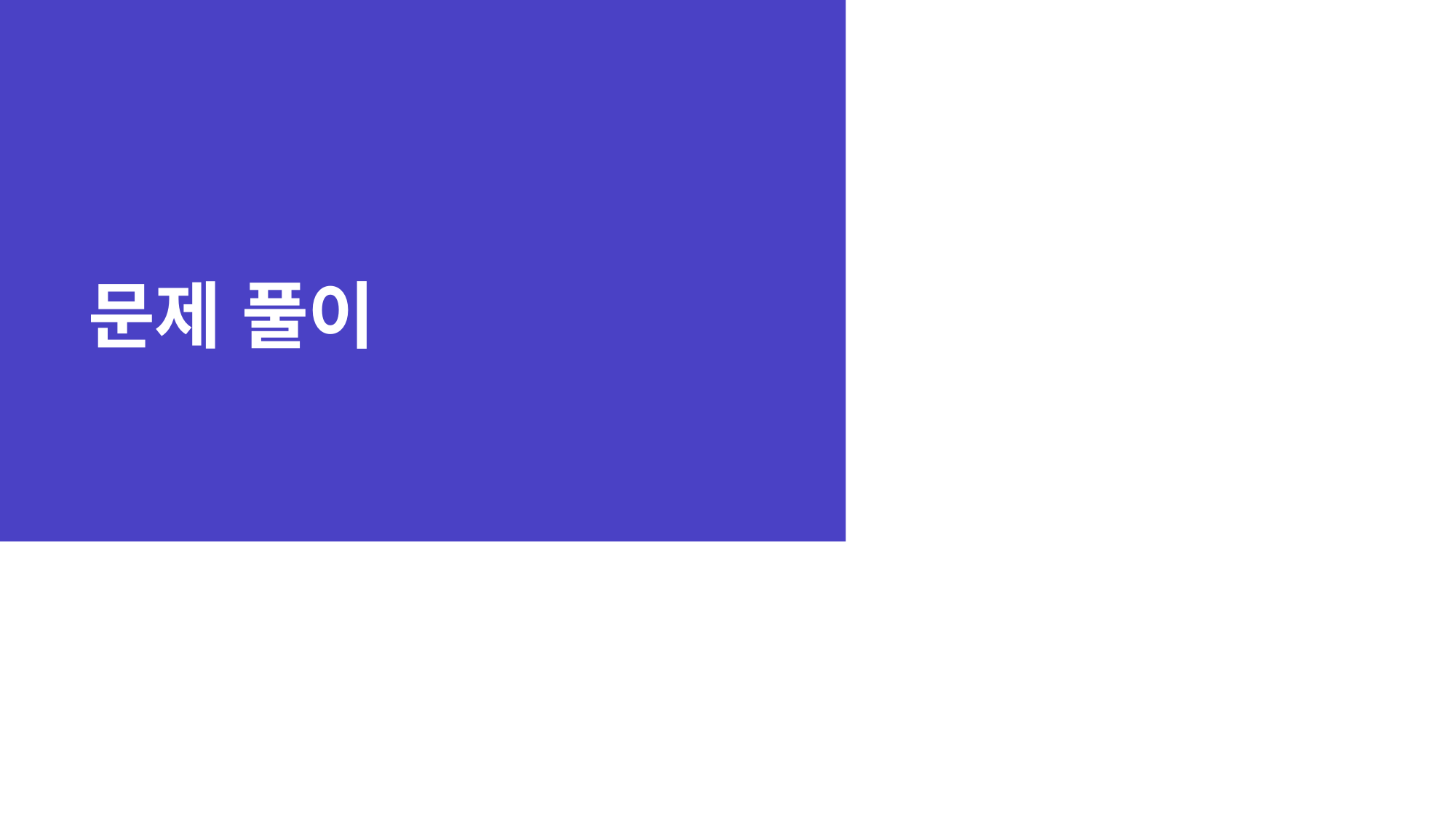

# 문제 풀이
20XX년
프레젠테이션 제목
7